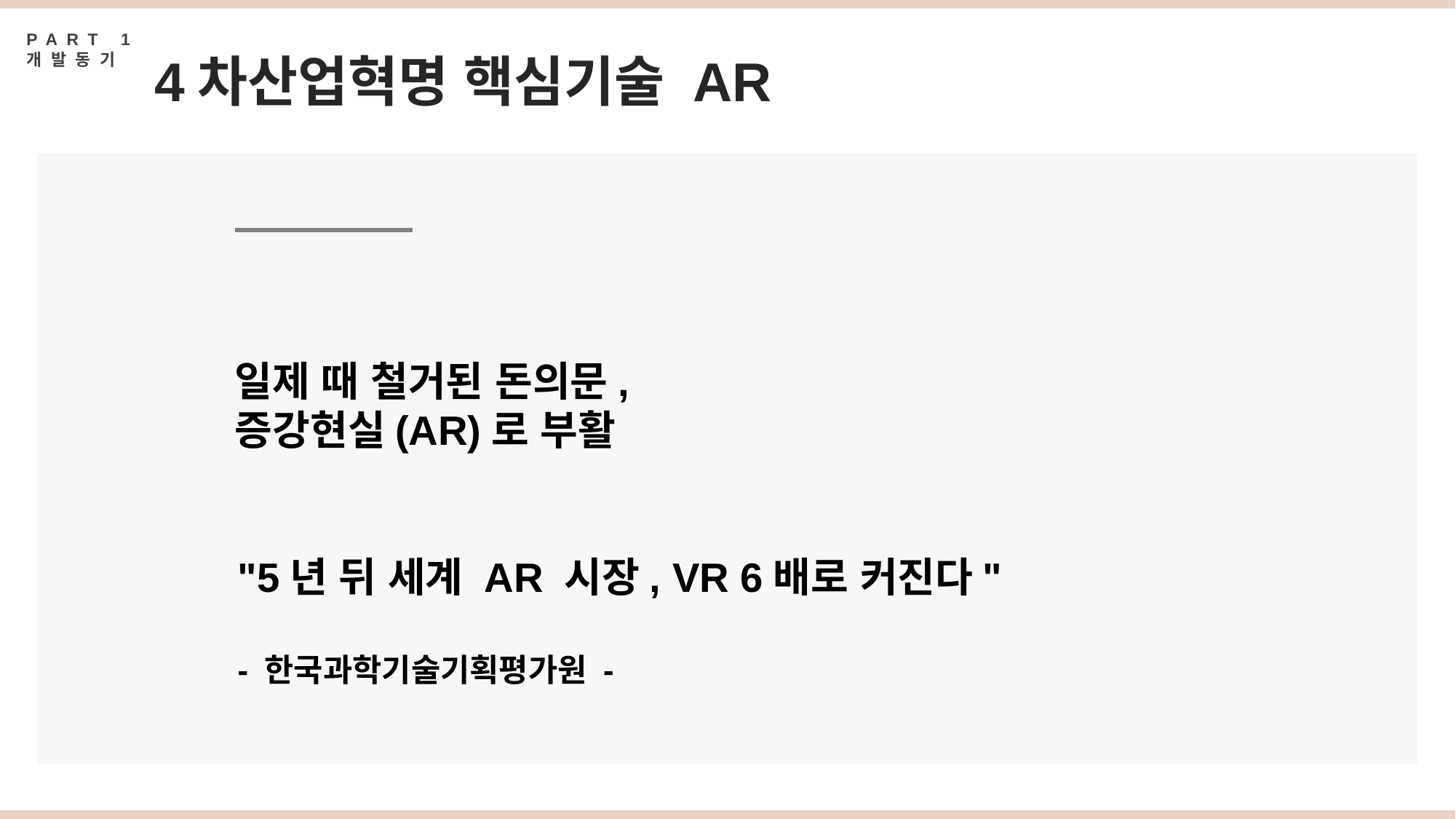

PART 1 개발동기
4차산업혁명 핵심기술 AR

일제 때 철거된 돈의문,
증강현실(AR)로 부활
"5년 뒤 세계 AR 시장, VR 6배로 커진다"

- 한국과학기술기획평가원 -